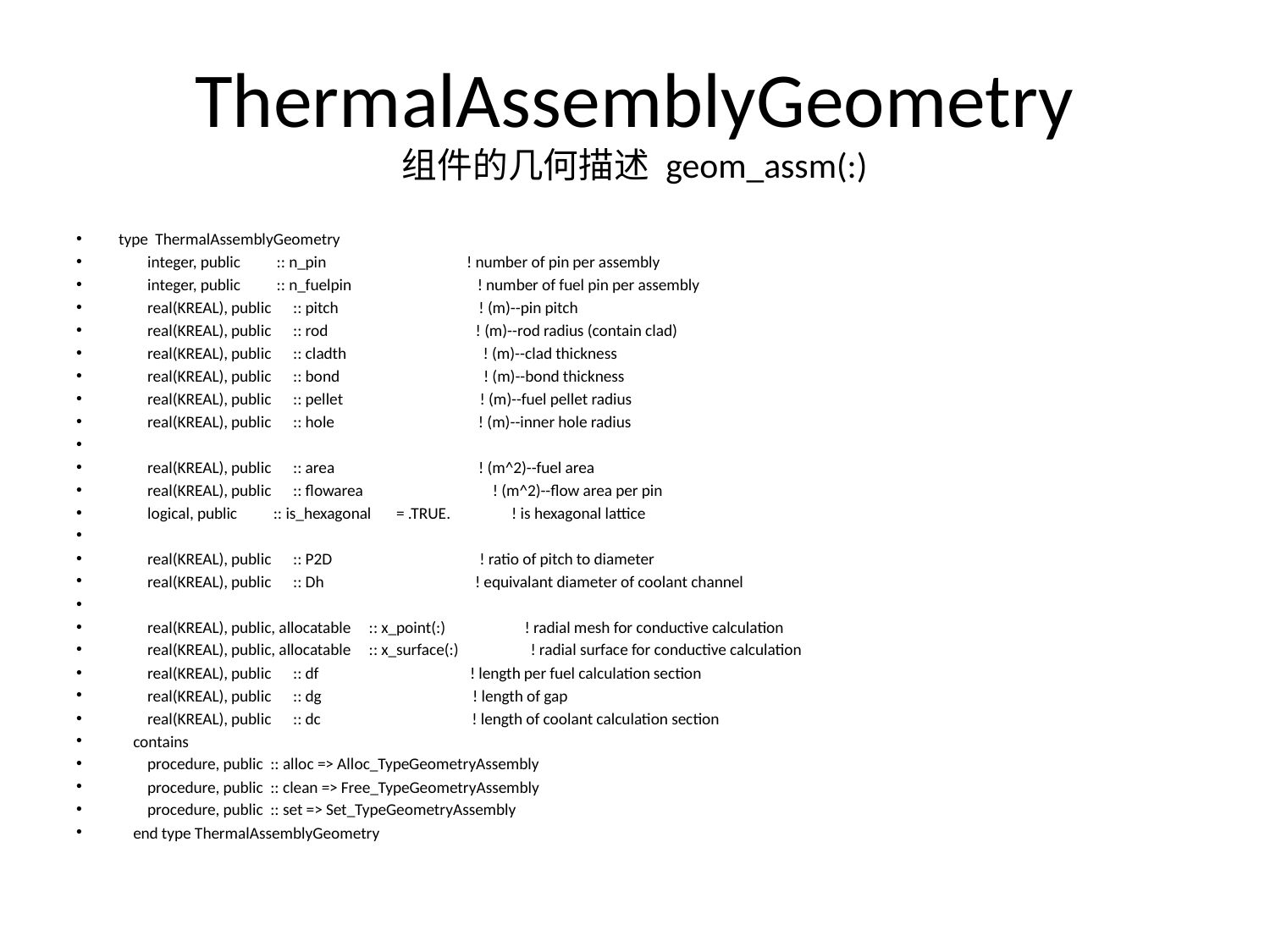

# ThermalAssemblyGeometry 组件的几何描述 geom_assm(:)
type  ThermalAssemblyGeometry
        integer, public          :: n_pin                                       ! number of pin per assembly
        integer, public          :: n_fuelpin                                   ! number of fuel pin per assembly
        real(KREAL), public      :: pitch                                       ! (m)--pin pitch
        real(KREAL), public      :: rod                                         ! (m)--rod radius (contain clad)
        real(KREAL), public      :: cladth                                      ! (m)--clad thickness
        real(KREAL), public      :: bond                                        ! (m)--bond thickness
        real(KREAL), public      :: pellet                                      ! (m)--fuel pellet radius
        real(KREAL), public      :: hole                                        ! (m)--inner hole radius

        real(KREAL), public      :: area                                        ! (m^2)--fuel area
        real(KREAL), public      :: flowarea                                    ! (m^2)--flow area per pin
        logical, public          :: is_hexagonal       = .TRUE.                 ! is hexagonal lattice

        real(KREAL), public      :: P2D                                         ! ratio of pitch to diameter
        real(KREAL), public      :: Dh                                          ! equivalant diameter of coolant channel

        real(KREAL), public, allocatable     :: x_point(:)                      ! radial mesh for conductive calculation
        real(KREAL), public, allocatable     :: x_surface(:)                    ! radial surface for conductive calculation
        real(KREAL), public      :: df                                          ! length per fuel calculation section
        real(KREAL), public      :: dg                                          ! length of gap
        real(KREAL), public      :: dc                                          ! length of coolant calculation section
    contains
        procedure, public  :: alloc => Alloc_TypeGeometryAssembly
        procedure, public  :: clean => Free_TypeGeometryAssembly
        procedure, public  :: set => Set_TypeGeometryAssembly
    end type ThermalAssemblyGeometry